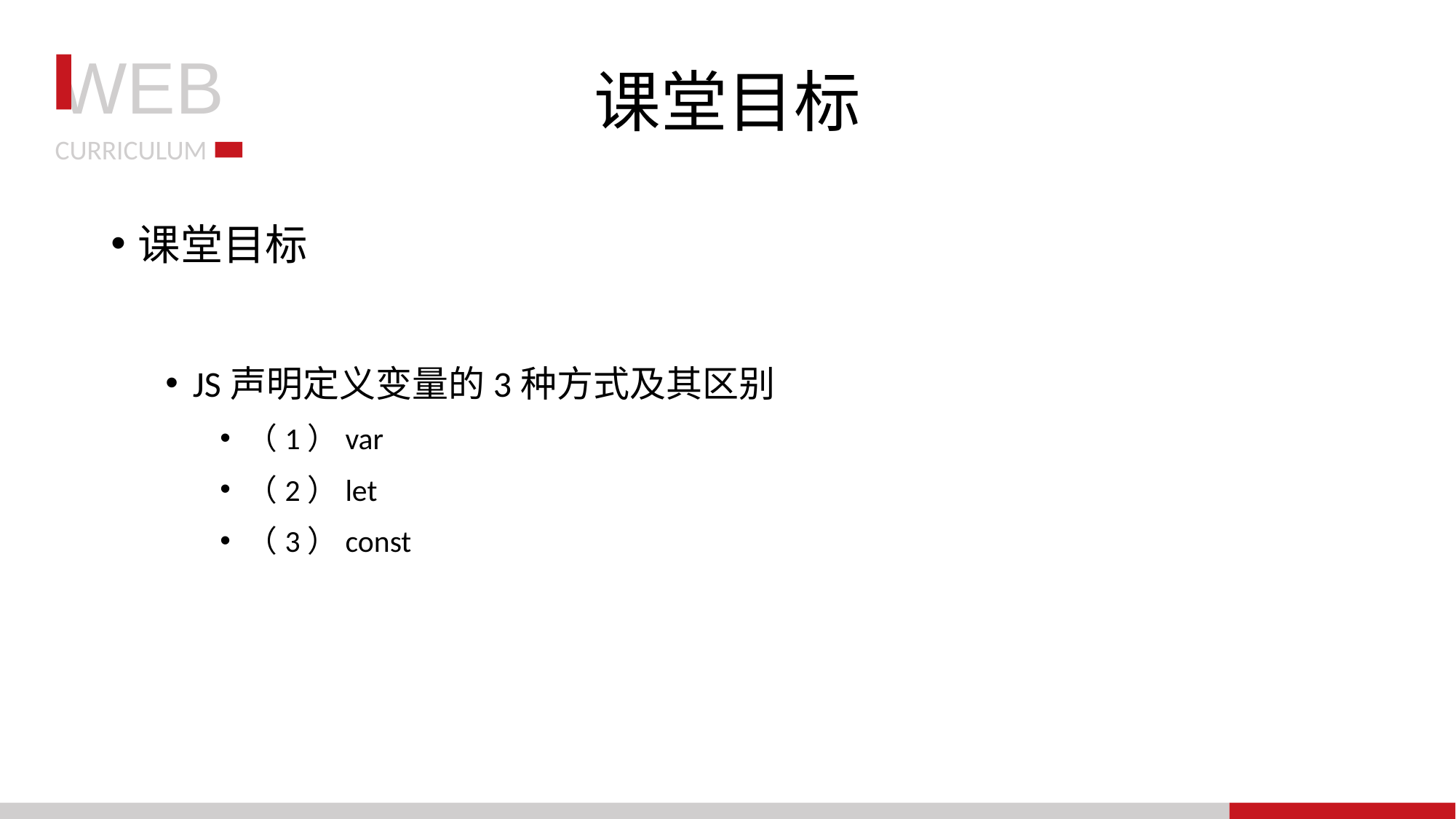

# 课堂目标
课堂目标

JS声明定义变量的3种方式及其区别
（1）var
（2）let
（3）const